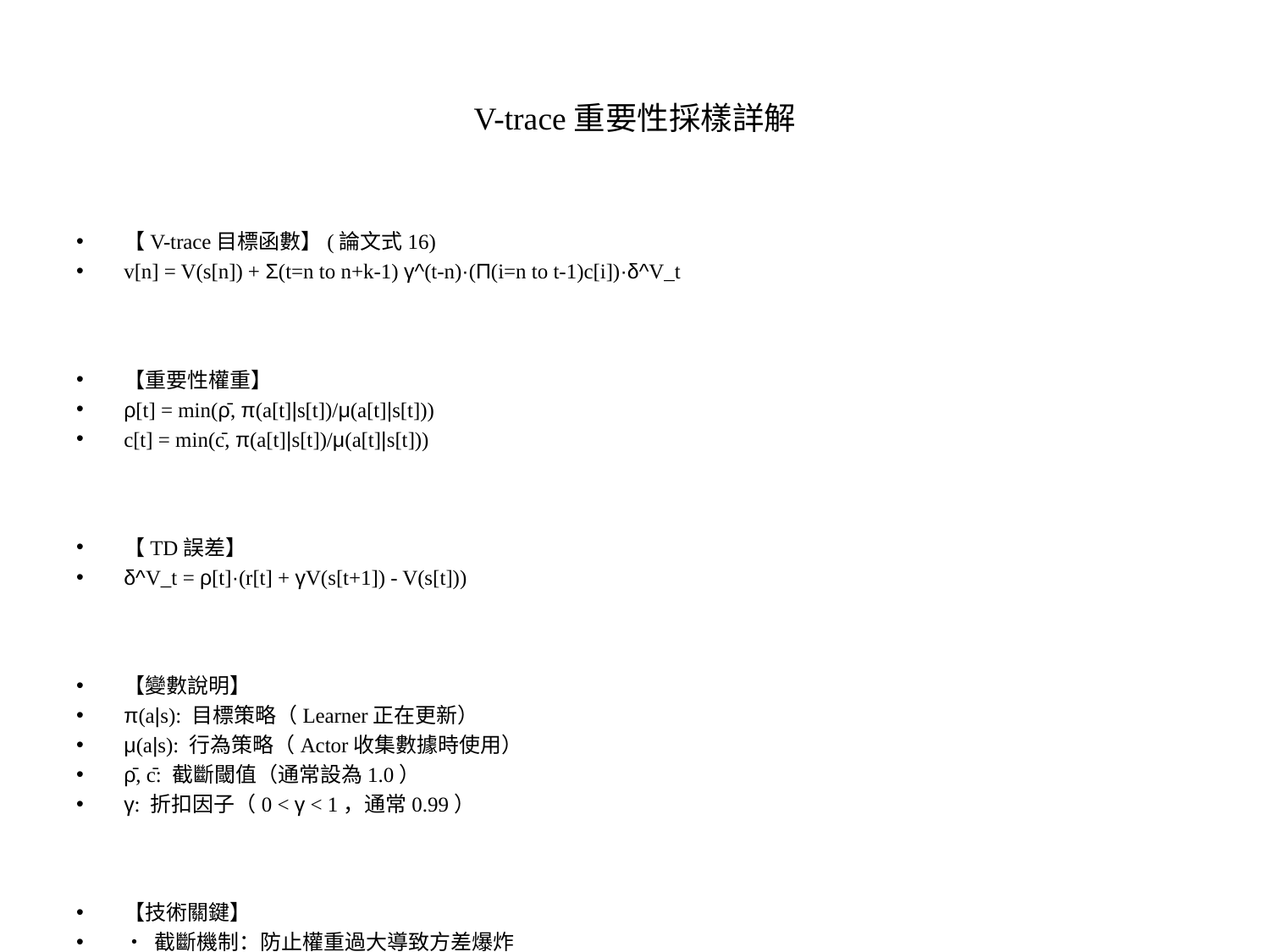

# V-trace重要性採樣詳解
【V-trace目標函數】(論文式16)
v[n] = V(s[n]) + Σ(t=n to n+k-1) γ^(t-n)·(Π(i=n to t-1)c[i])·δ^V_t

【重要性權重】
ρ[t] = min(ρ̄, π(a[t]|s[t])/μ(a[t]|s[t]))
c[t] = min(c̄, π(a[t]|s[t])/μ(a[t]|s[t]))

【TD誤差】
δ^V_t = ρ[t]·(r[t] + γV(s[t+1]) - V(s[t]))

【變數說明】
π(a|s): 目標策略（Learner正在更新）
μ(a|s): 行為策略（Actor收集數據時使用）
ρ̄, c̄: 截斷閾值（通常設為1.0）
γ: 折扣因子（0 < γ < 1，通常0.99）

【技術關鍵】
• 截斷機制：防止權重過大導致方差爆炸
• 偏差修正：確保正確的價值估計
• 穩定訓練：控制off-policy的不穩定性

【更新規則】
Value update: L_value = (v[n] - V_φ(s[n]))²
Policy update: Δθ ∝ ρ[n]·∇log π_θ·(r[n] + γv[n+1] - V_φ(s[n]))